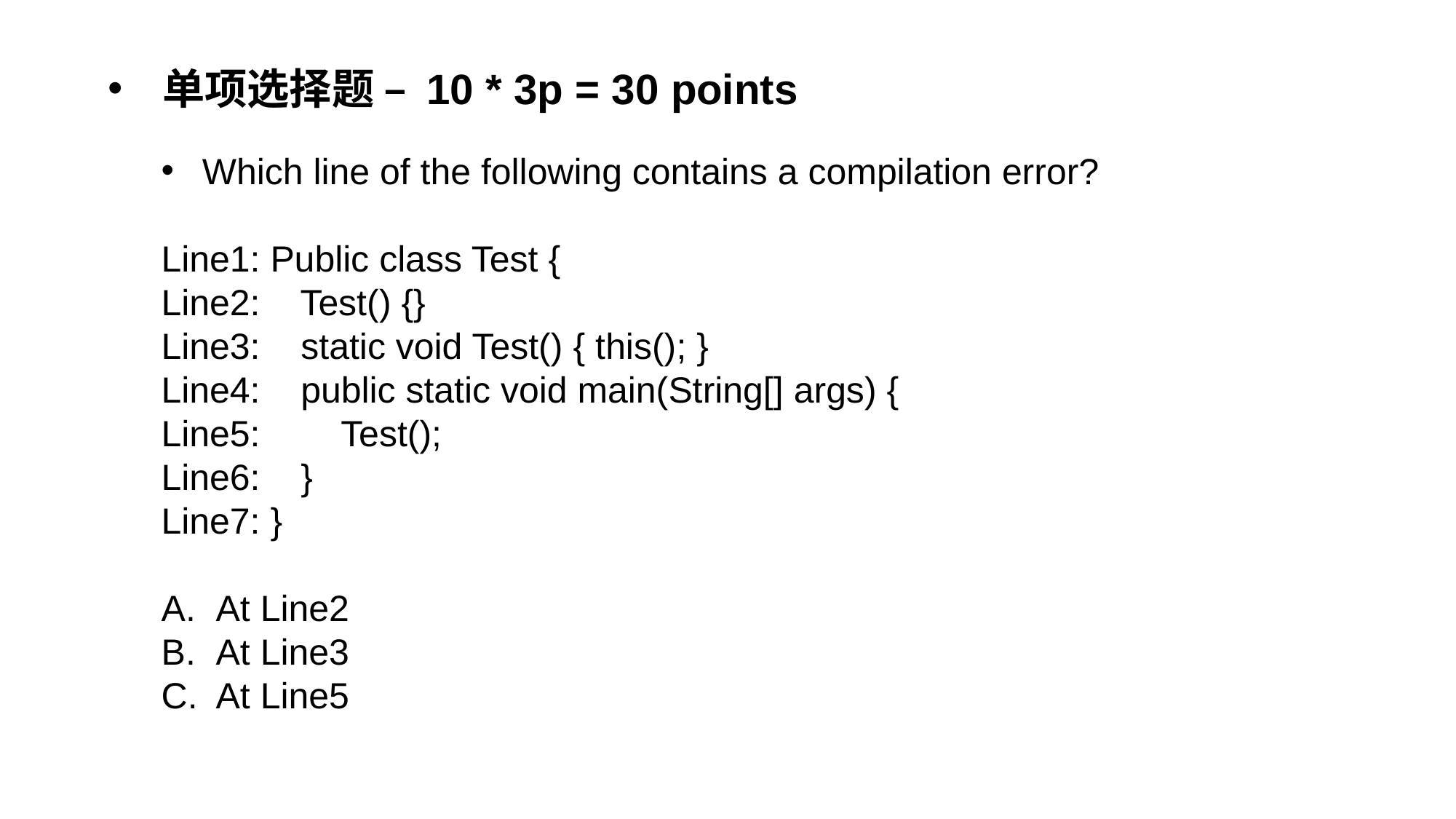

单项选择题 – 10 * 3p = 30 points
Which line of the following contains a compilation error?

Line1: Public class Test {
Line2:    Test() {}
Line3:    static void Test() { this(); }
Line4:    public static void main(String[] args) {
Line5:        Test();
Line6:    }
Line7: }

At Line2
At Line3
At Line5